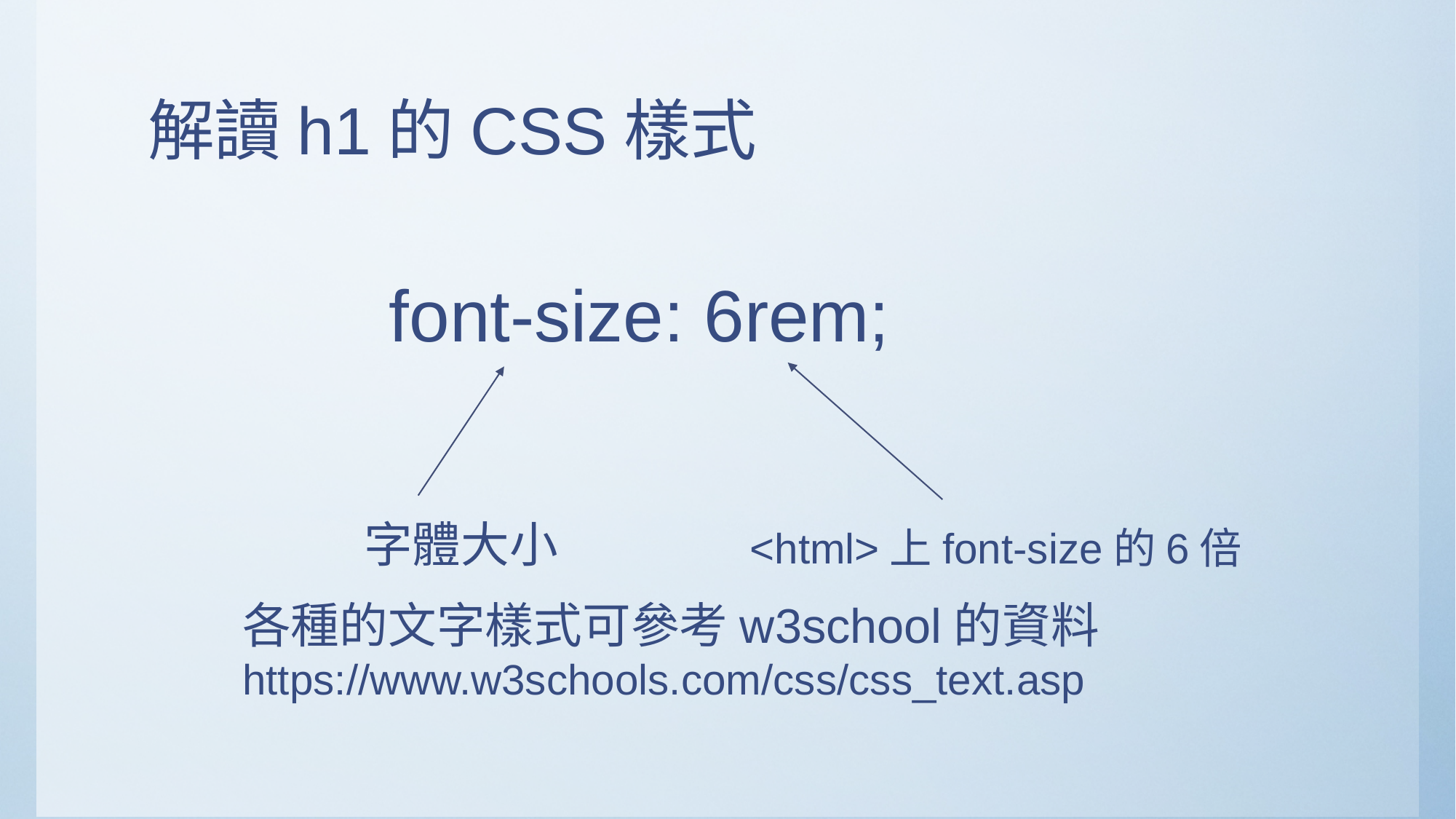

# 解讀h1的CSS樣式
font-size: 6rem;
字體大小
<html>上font-size的6倍
各種的文字樣式可參考w3school的資料
https://www.w3schools.com/css/css_text.asp